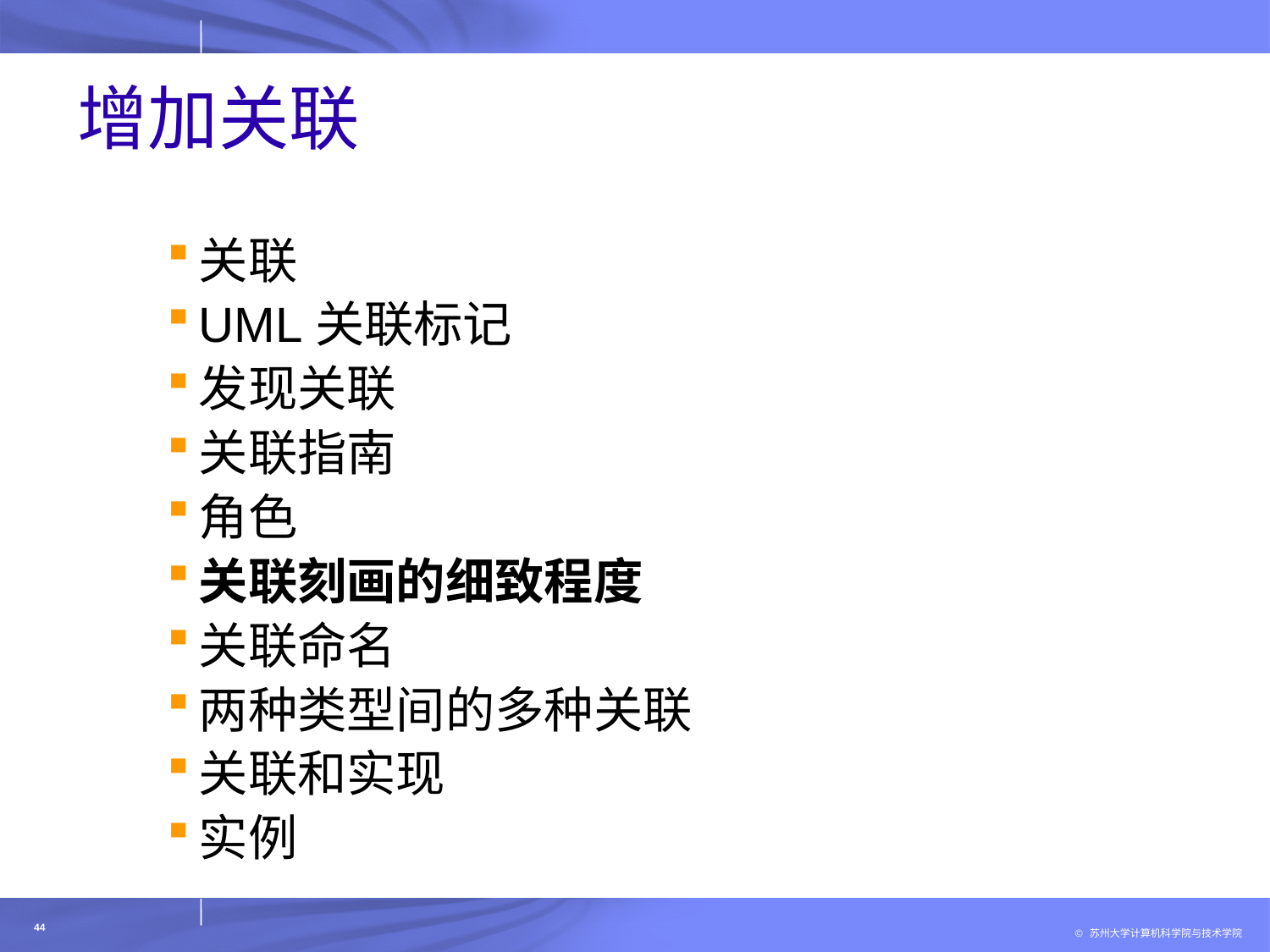

# 增加关联
关联
UML关联标记
发现关联
关联指南
角色
关联刻画的细致程度
关联命名
两种类型间的多种关联
关联和实现
实例
44